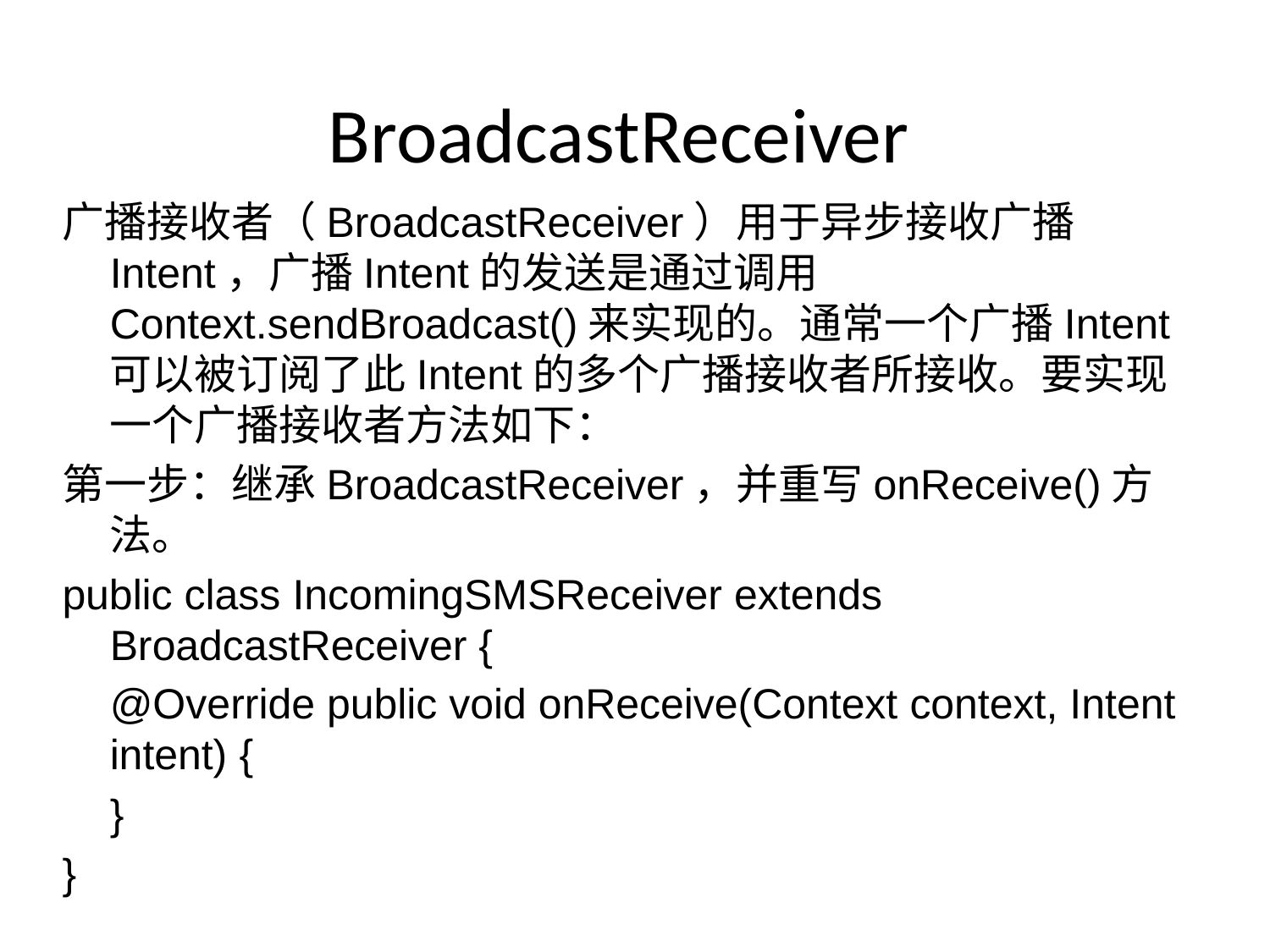

# BroadcastReceiver
广播接收者（BroadcastReceiver）用于异步接收广播Intent，广播Intent的发送是通过调用Context.sendBroadcast()来实现的。通常一个广播Intent可以被订阅了此Intent的多个广播接收者所接收。要实现一个广播接收者方法如下：
第一步：继承BroadcastReceiver，并重写onReceive()方法。
public class IncomingSMSReceiver extends BroadcastReceiver {
	@Override public void onReceive(Context context, Intent intent) {
	}
}